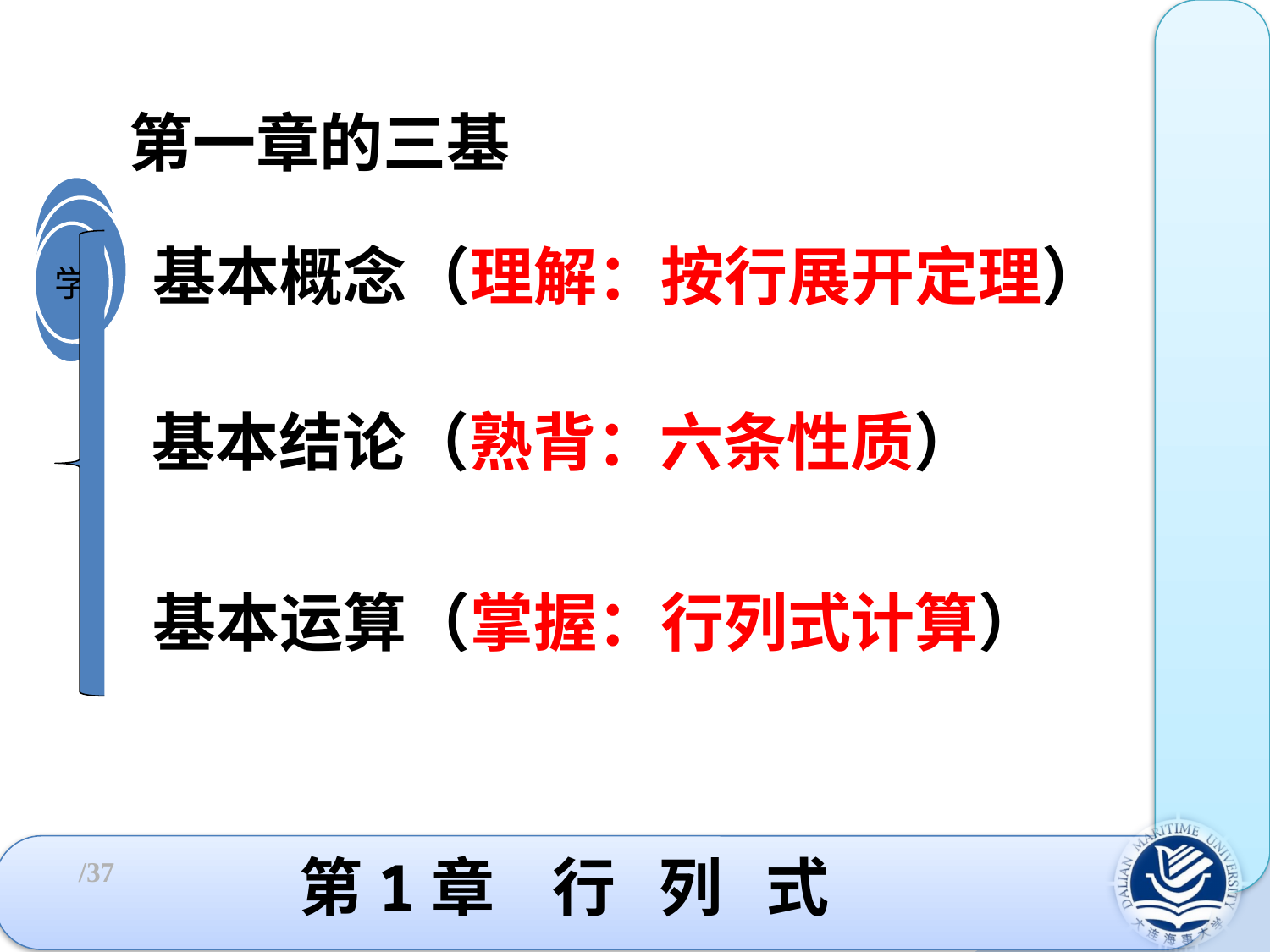

第一章的三基

基本概念（理解：按行展开定理）
基本结论（熟背：六条性质）
基本运算（掌握：行列式计算）
4
# 第1章    行   列   式
/37